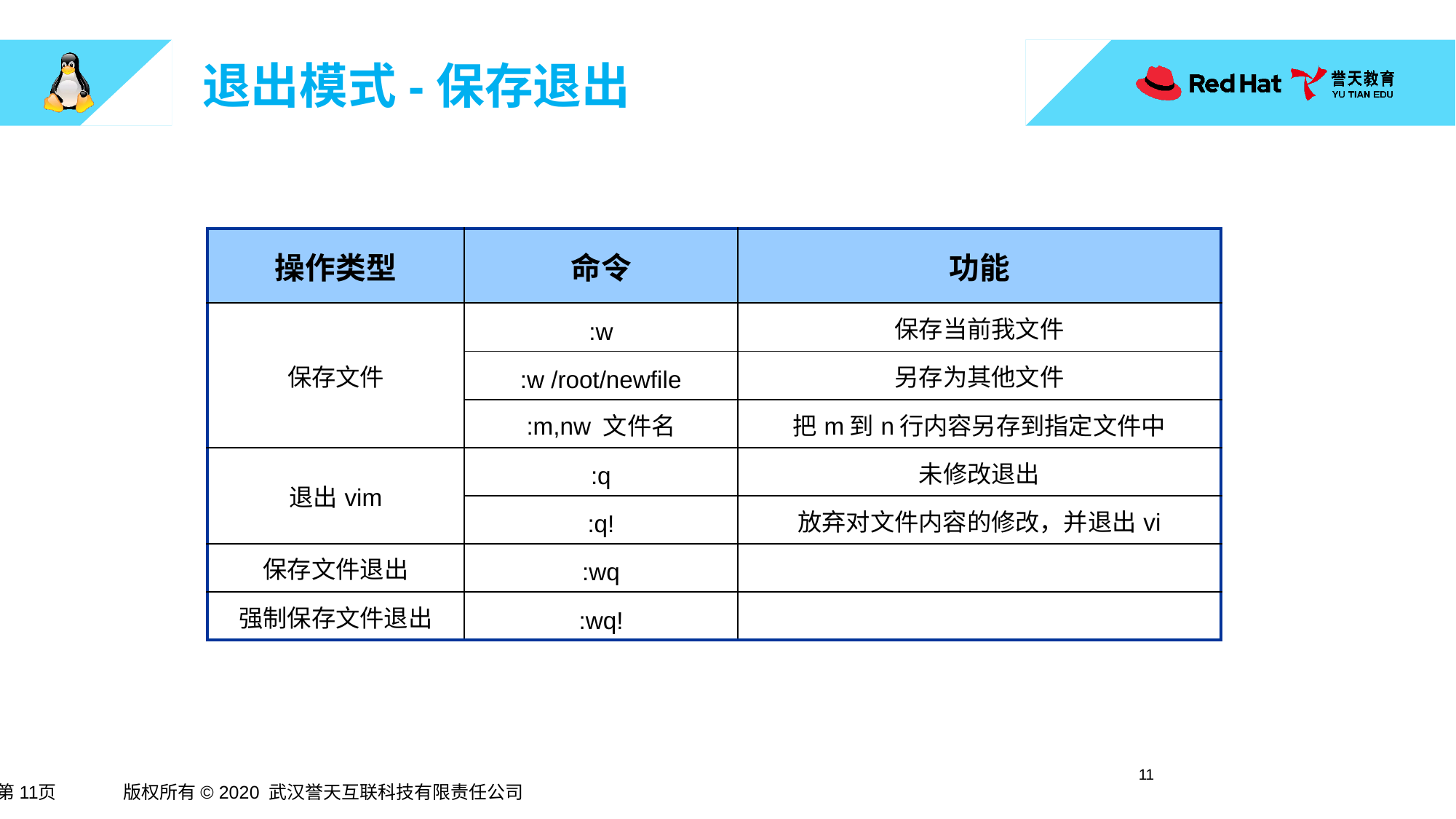

# 退出模式-保存退出
| 操作类型 | 命令 | 功能 |
| --- | --- | --- |
| 保存文件 | :w | 保存当前我文件 |
|  | :w /root/newfile | 另存为其他文件 |
|  | :m,nw 文件名 | 把m到n行内容另存到指定文件中 |
| 退出vim | :q | 未修改退出 |
|  | :q! | 放弃对文件内容的修改，并退出vi |
| 保存文件退出 | :wq |  |
| 强制保存文件退出 | :wq! |  |
11